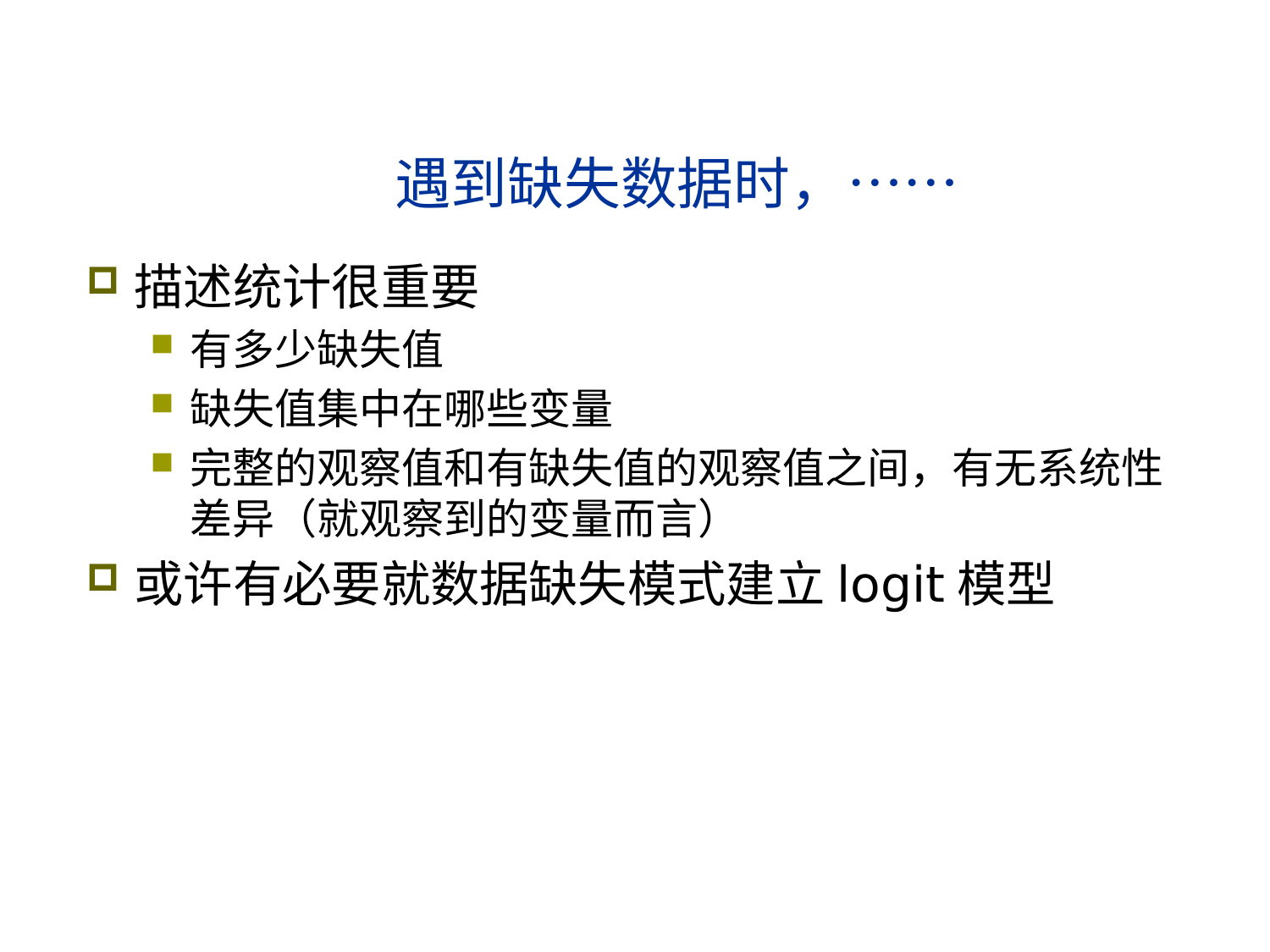

# 遇到缺失数据时，……
描述统计很重要
有多少缺失值
缺失值集中在哪些变量
完整的观察值和有缺失值的观察值之间，有无系统性差异（就观察到的变量而言）
或许有必要就数据缺失模式建立logit模型